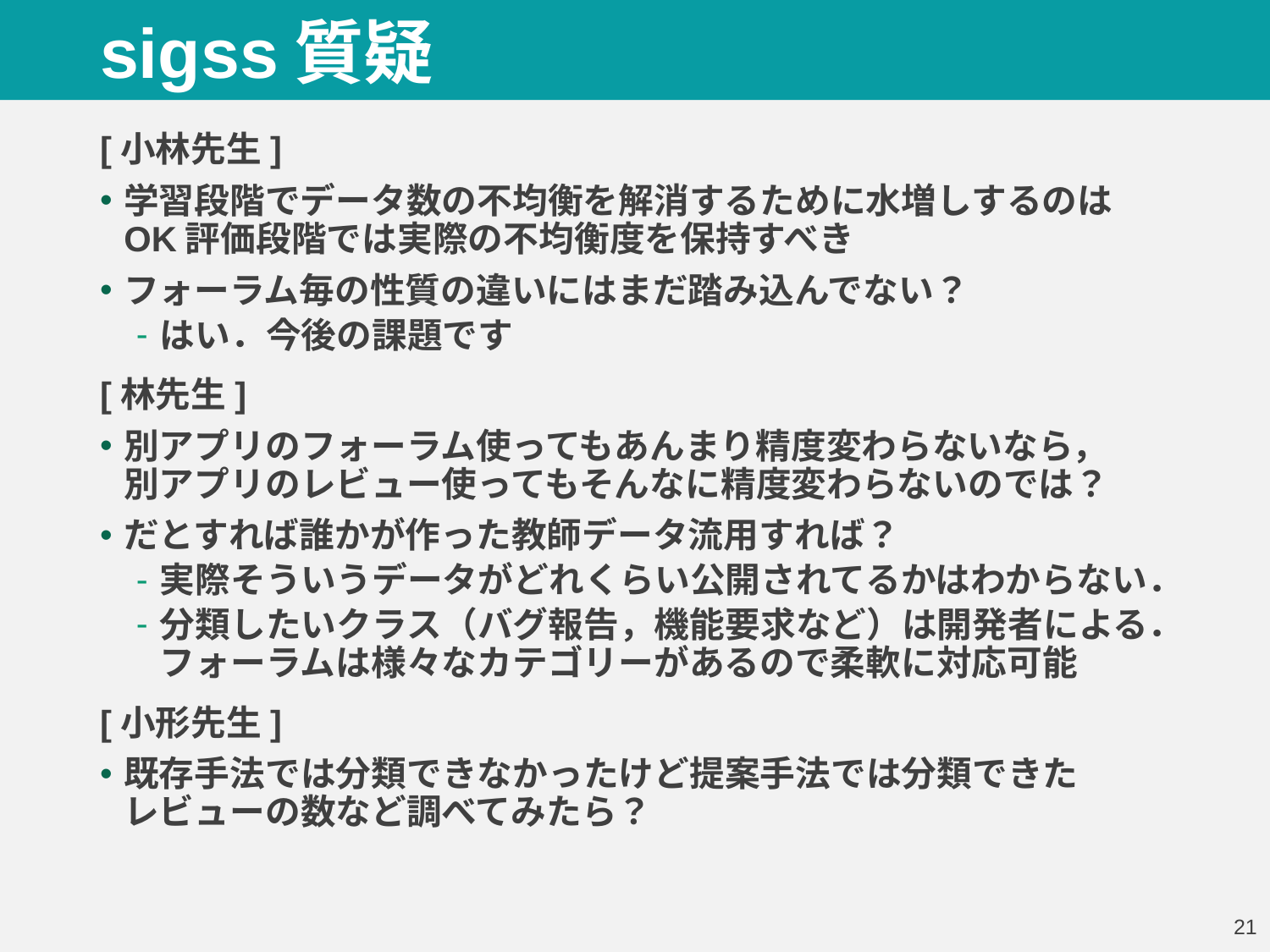

# sigss質疑
[小林先生]
学習段階でデータ数の不均衡を解消するために水増しするのはOK評価段階では実際の不均衡度を保持すべき
フォーラム毎の性質の違いにはまだ踏み込んでない？
はい．今後の課題です

[林先生]
別アプリのフォーラム使ってもあんまり精度変わらないなら，
別アプリのレビュー使ってもそんなに精度変わらないのでは？
だとすれば誰かが作った教師データ流用すれば？
実際そういうデータがどれくらい公開されてるかはわからない．
分類したいクラス（バグ報告，機能要求など）は開発者による．フォーラムは様々なカテゴリーがあるので柔軟に対応可能

[小形先生]
既存手法では分類できなかったけど提案手法では分類できた
レビューの数など調べてみたら？
21